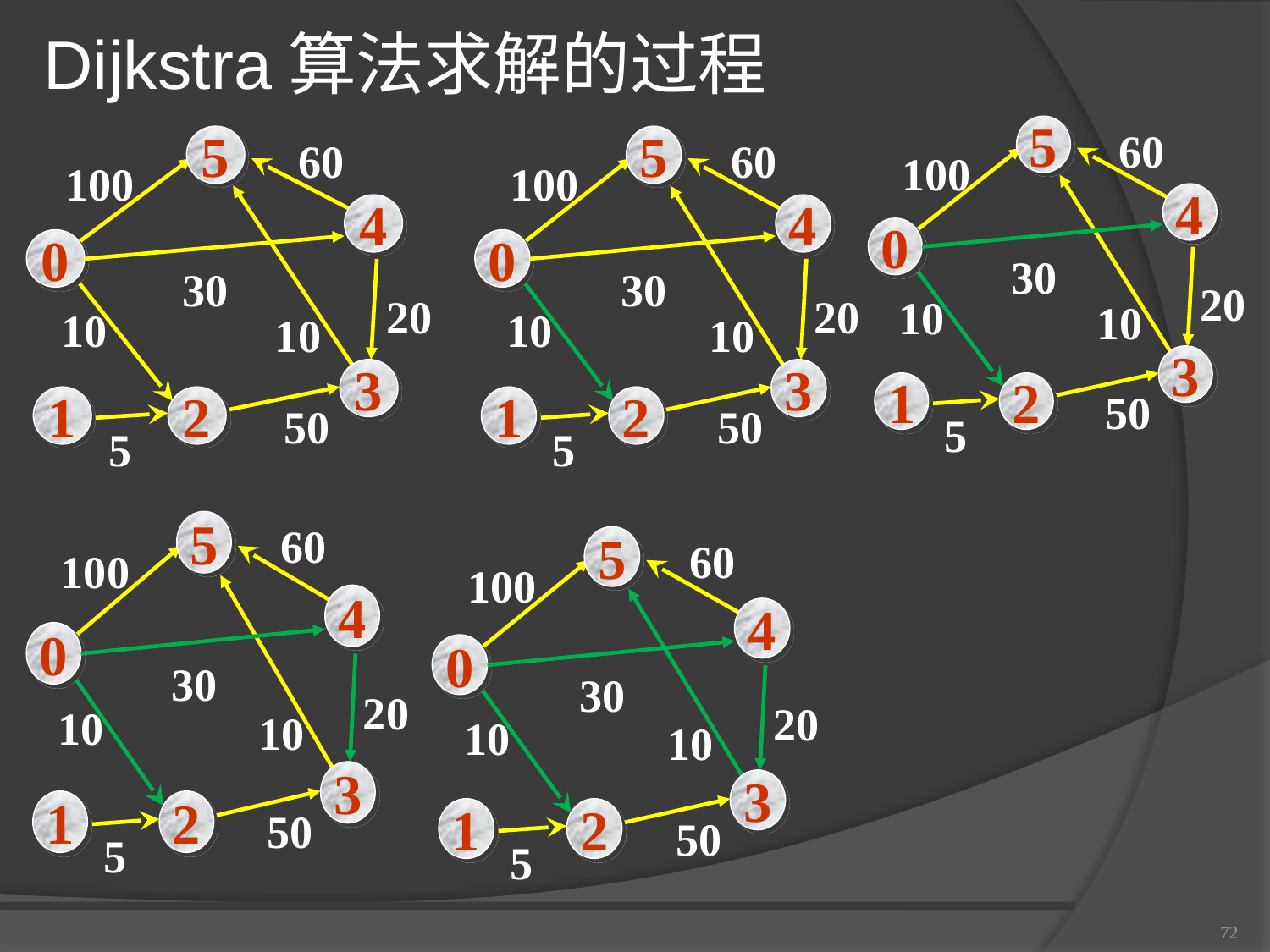

Dijkstra算法求解的过程
5
60
100

4
0
30

20
10
10
3
1
2

50

5

5
60
100

4
0
30

20
10
10
3
1
2

50

5

5
60
100

4
0
30

20
10
10
3
1
2

50

5

5
60
100

4
0
30

20
10
10
3
1
2

50

5

5
60
100

4
0
30

20
10
10
3
1
2

50

5

72